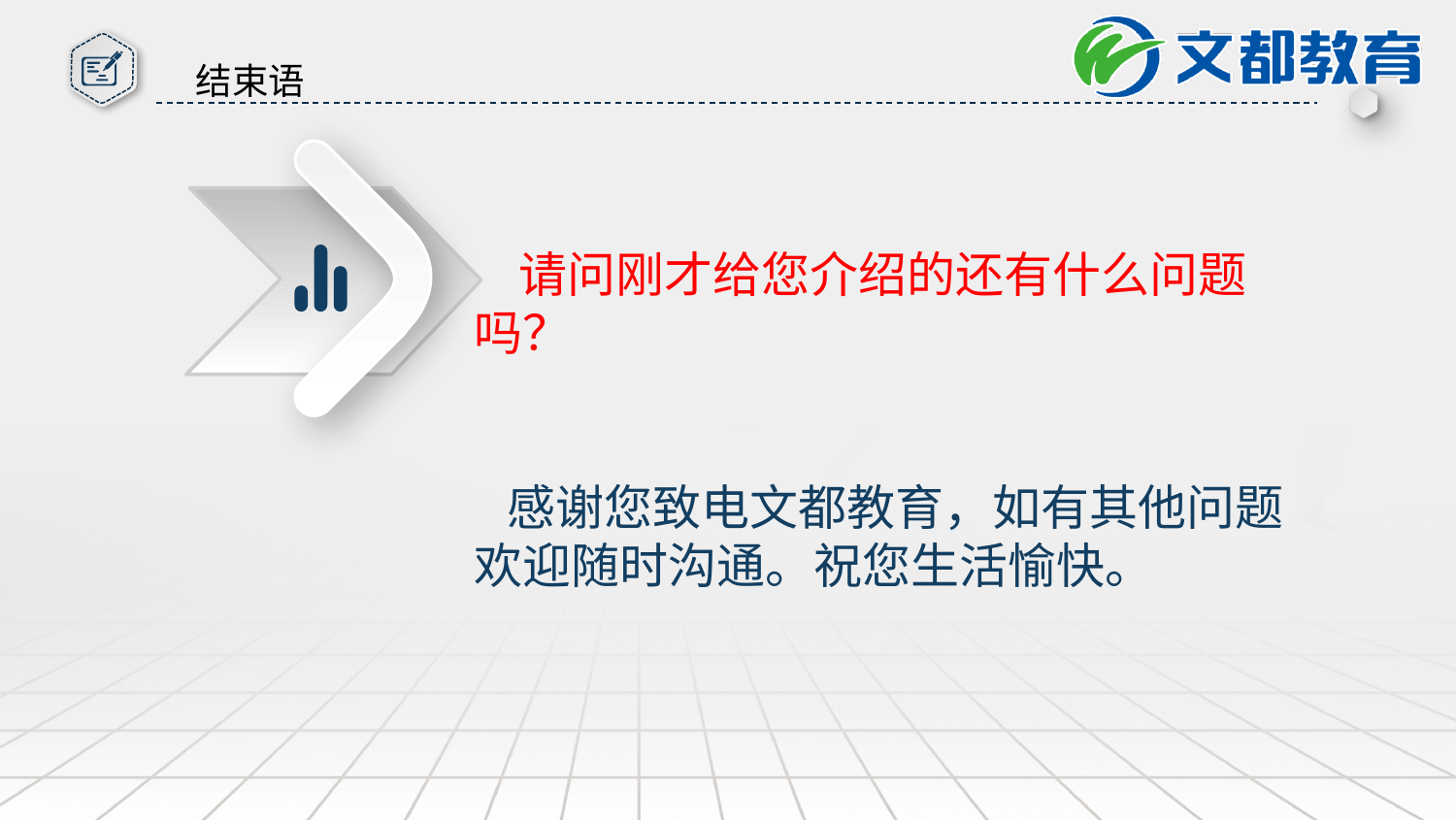

结束语

   请问刚才给您介绍的还有什么问题吗？
   感谢您致电文都教育，如有其他问题欢迎随时沟通。祝您生活愉快。